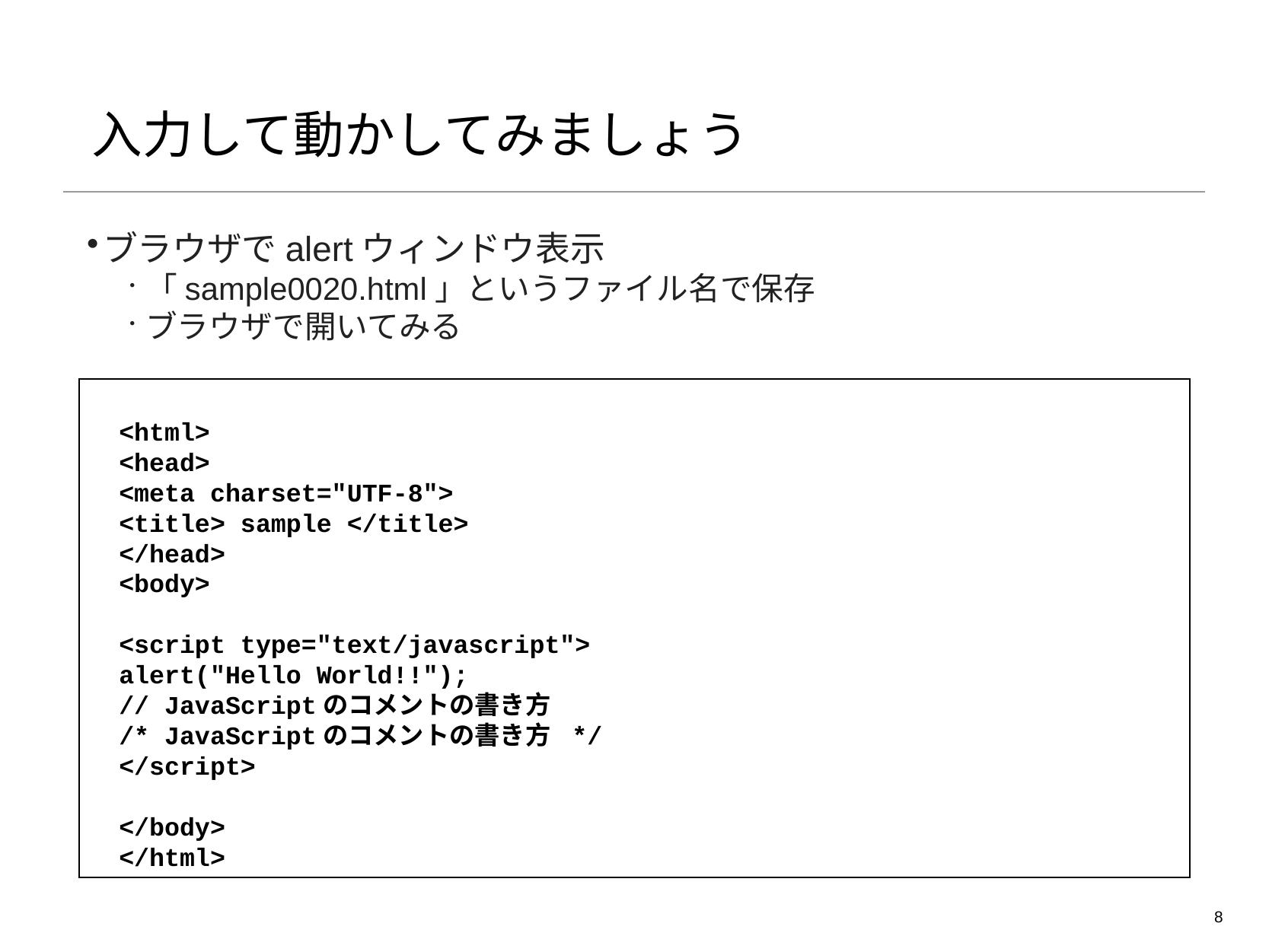

# 入力して動かしてみましょう
ブラウザでalertウィンドウ表示
「sample0020.html」というファイル名で保存
ブラウザで開いてみる

<html>
<head>
<meta charset="UTF-8">
<title> sample </title>
</head>
<body>

<script type="text/javascript">
alert("Hello World!!");
// JavaScriptのコメントの書き方
/* JavaScriptのコメントの書き方 */
</script>

</body>
</html>
8